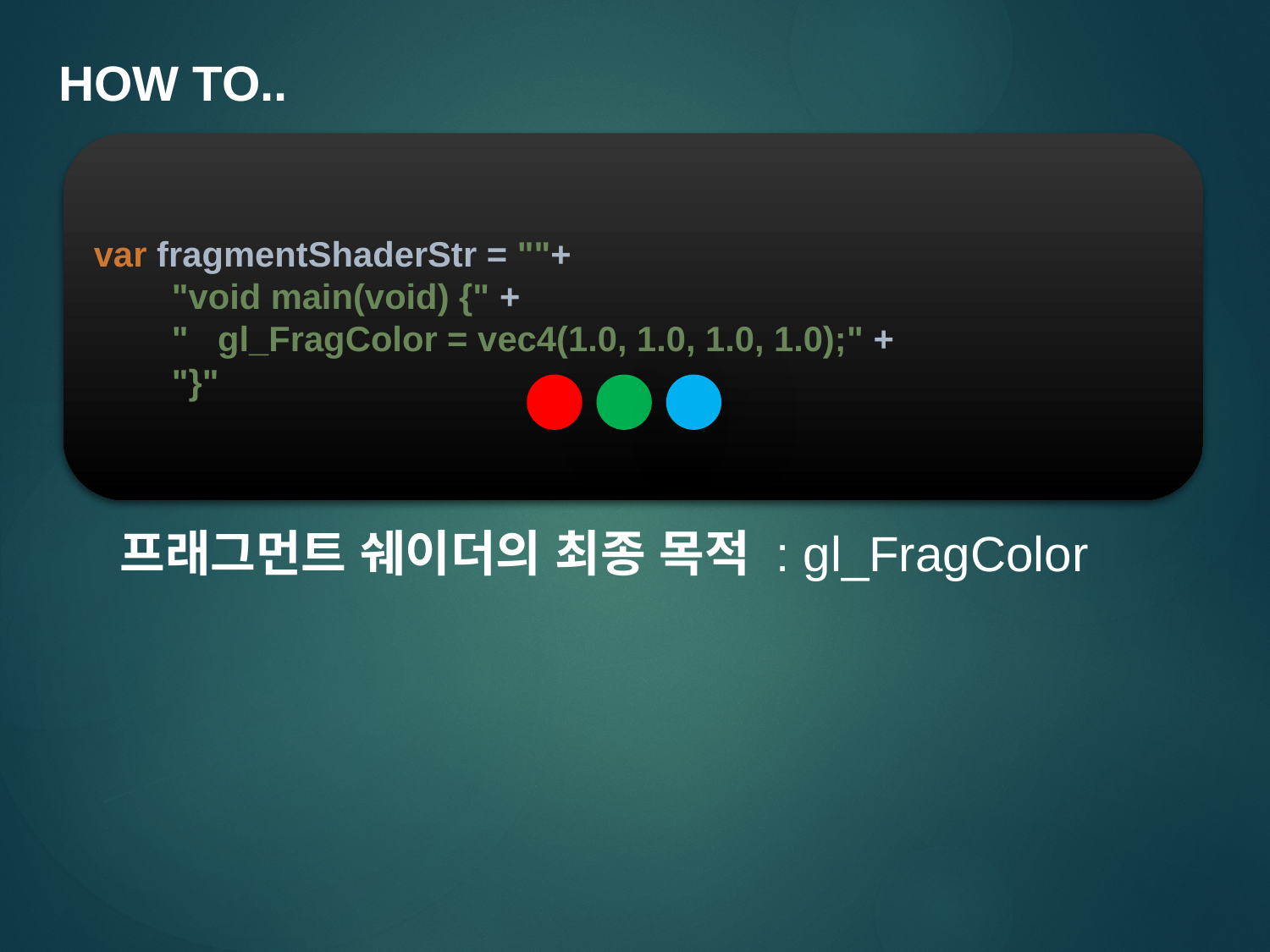

HOW TO..
var fragmentShaderStr = ""+
        "void main(void) {" +
        "   gl_FragColor = vec4(1.0, 1.0, 1.0, 1.0);" +
        "}"

프래그먼트 쉐이더의 최종 목적 : gl_FragColor